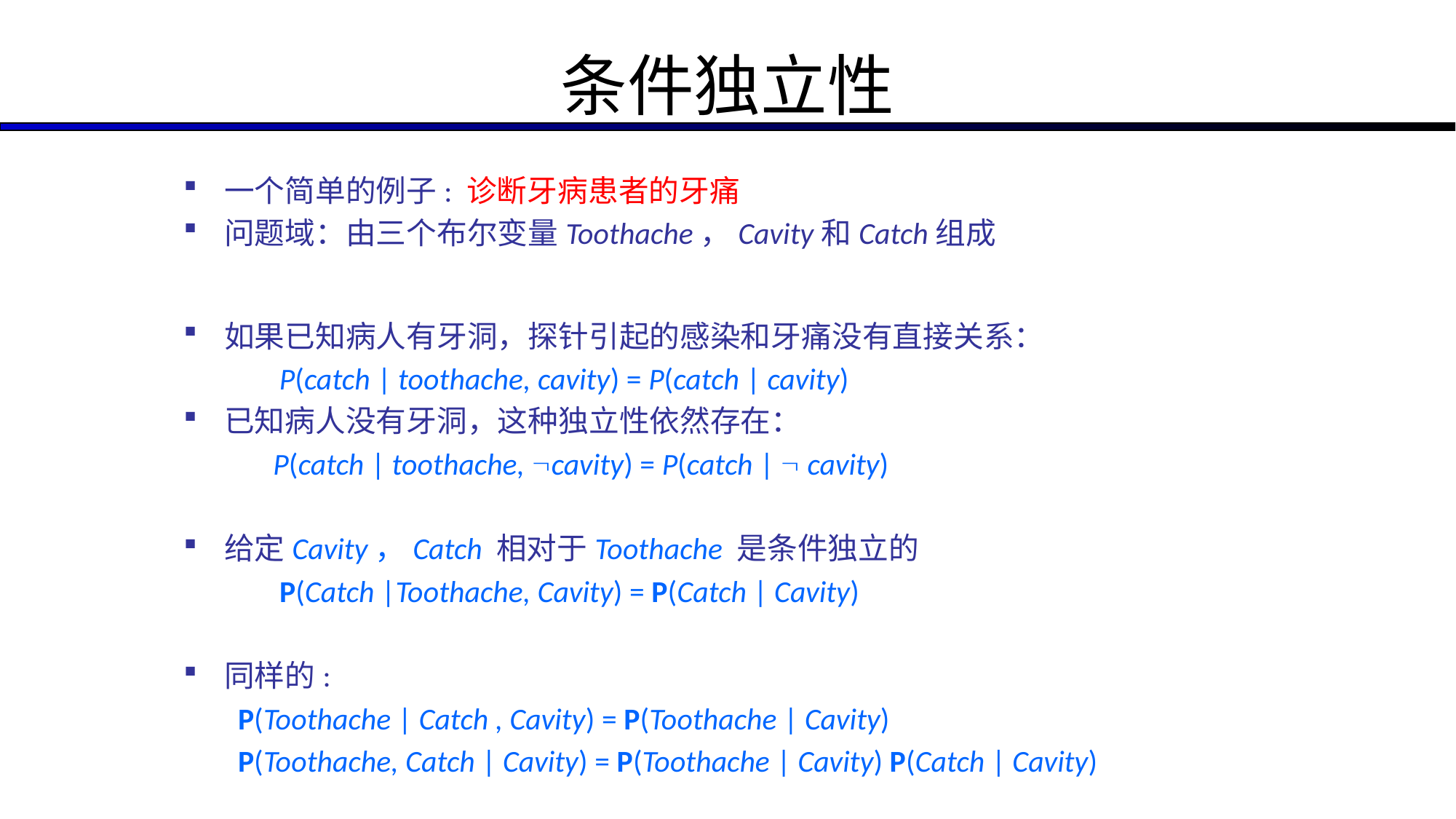

# 条件独立性
一个简单的例子: 诊断牙病患者的牙痛
问题域：由三个布尔变量Toothache，Cavity和Catch组成

如果已知病人有牙洞，探针引起的感染和牙痛没有直接关系：
      P(catch | toothache, cavity) = P(catch | cavity)
已知病人没有牙洞，这种独立性依然存在：
             P(catch | toothache, ¬cavity) = P(catch | ¬ cavity)

给定Cavity，Catch 相对于Toothache 是条件独立的
	        P(Catch |Toothache, Cavity) = P(Catch | Cavity)

同样的:
P(Toothache | Catch , Cavity) = P(Toothache | Cavity)
P(Toothache, Catch | Cavity) = P(Toothache | Cavity) P(Catch | Cavity)